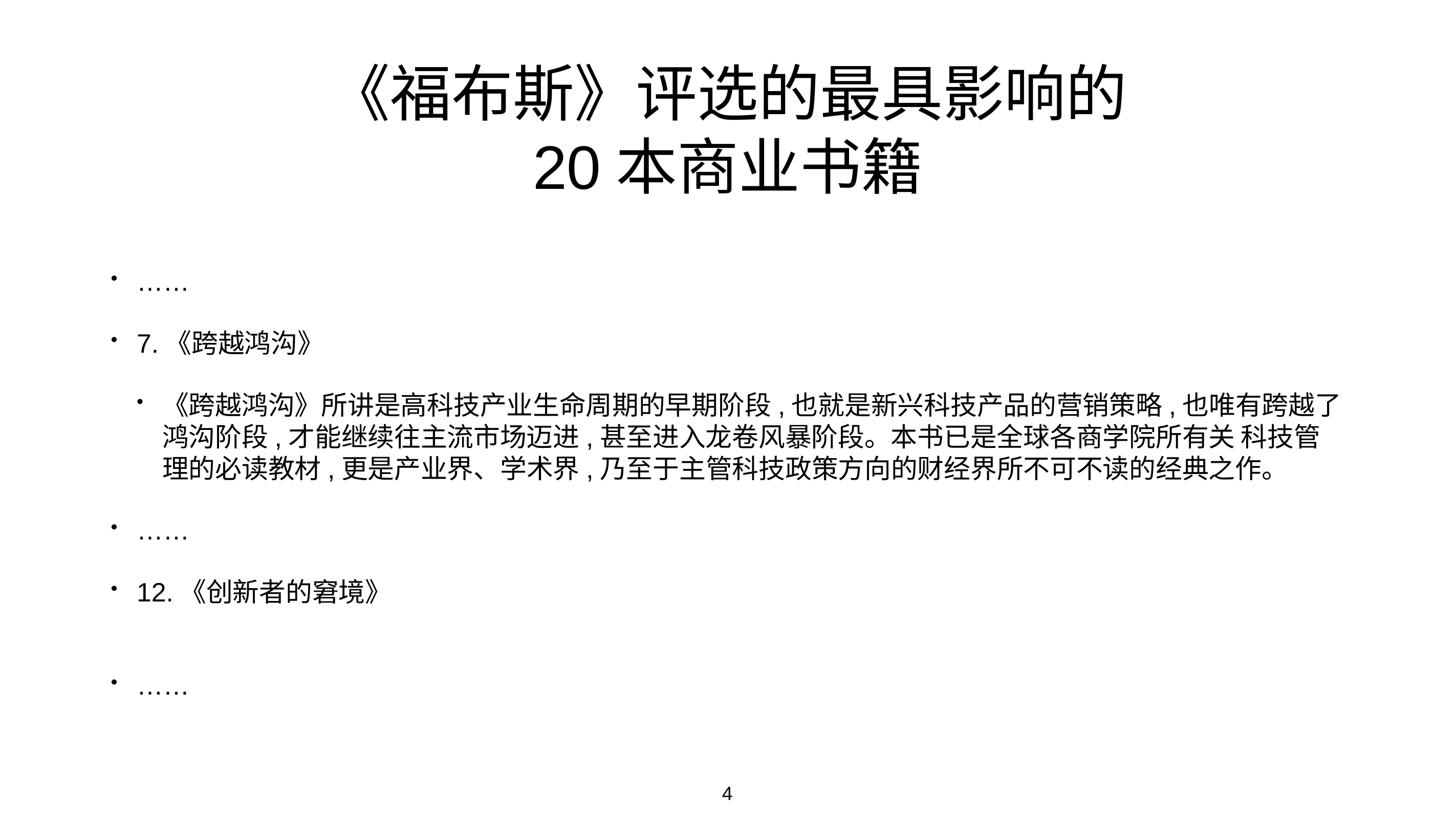

# 《福布斯》评选的最具影响的
20本商业书籍
……
7.《跨越鸿沟》
《跨越鸿沟》所讲是高科技产业生命周期的早期阶段,也就是新兴科技产品的营销策略,也唯有跨越了鸿沟阶段,才能继续往主流市场迈进,甚至进入龙卷风暴阶段。本书已是全球各商学院所有关 科技管理的必读教材,更是产业界、学术界,乃至于主管科技政策方向的财经界所不可不读的经典之作。
……
12.《创新者的窘境》
……
4